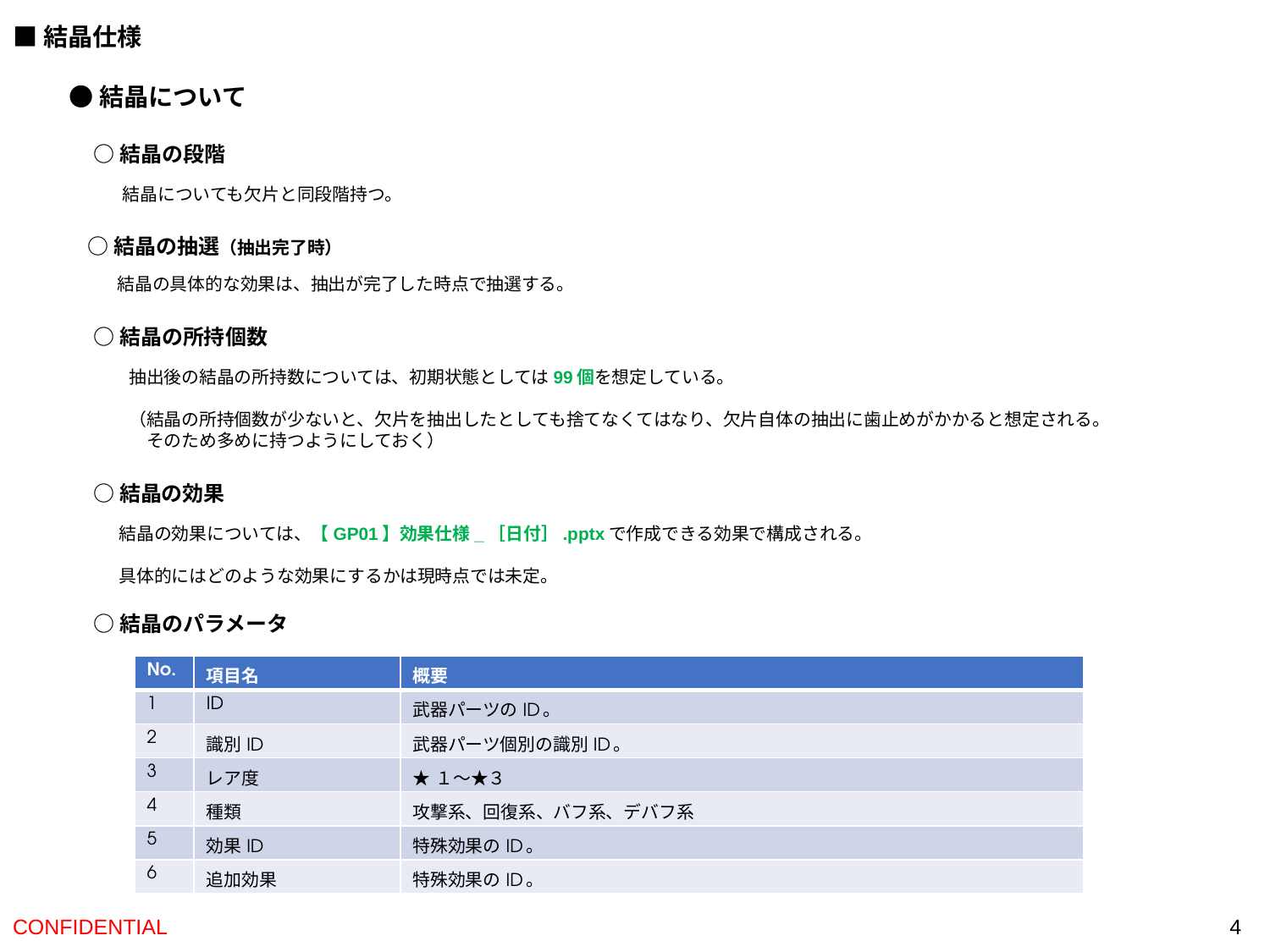

■結晶仕様
●結晶について
○結晶の段階
結晶についても欠片と同段階持つ。
○結晶の抽選（抽出完了時）
結晶の具体的な効果は、抽出が完了した時点で抽選する。
○結晶の所持個数
抽出後の結晶の所持数については、初期状態としては99個を想定している。

（結晶の所持個数が少ないと、欠片を抽出したとしても捨てなくてはなり、欠片自体の抽出に歯止めがかかると想定される。
　そのため多めに持つようにしておく）
○結晶の効果
結晶の効果については、【GP01】効果仕様_［日付］.pptxで作成できる効果で構成される。

具体的にはどのような効果にするかは現時点では未定。
○結晶のパラメータ
| No. | 項目名 | 概要 |
| --- | --- | --- |
| 1 | ID | 武器パーツのID。 |
| 2 | 識別ID | 武器パーツ個別の識別ID。 |
| 3 | レア度 | ★１～★３ |
| 4 | 種類 | 攻撃系、回復系、バフ系、デバフ系 |
| 5 | 効果ID | 特殊効果のID。 |
| 6 | 追加効果 | 特殊効果のID。 |
4
CONFIDENTIAL